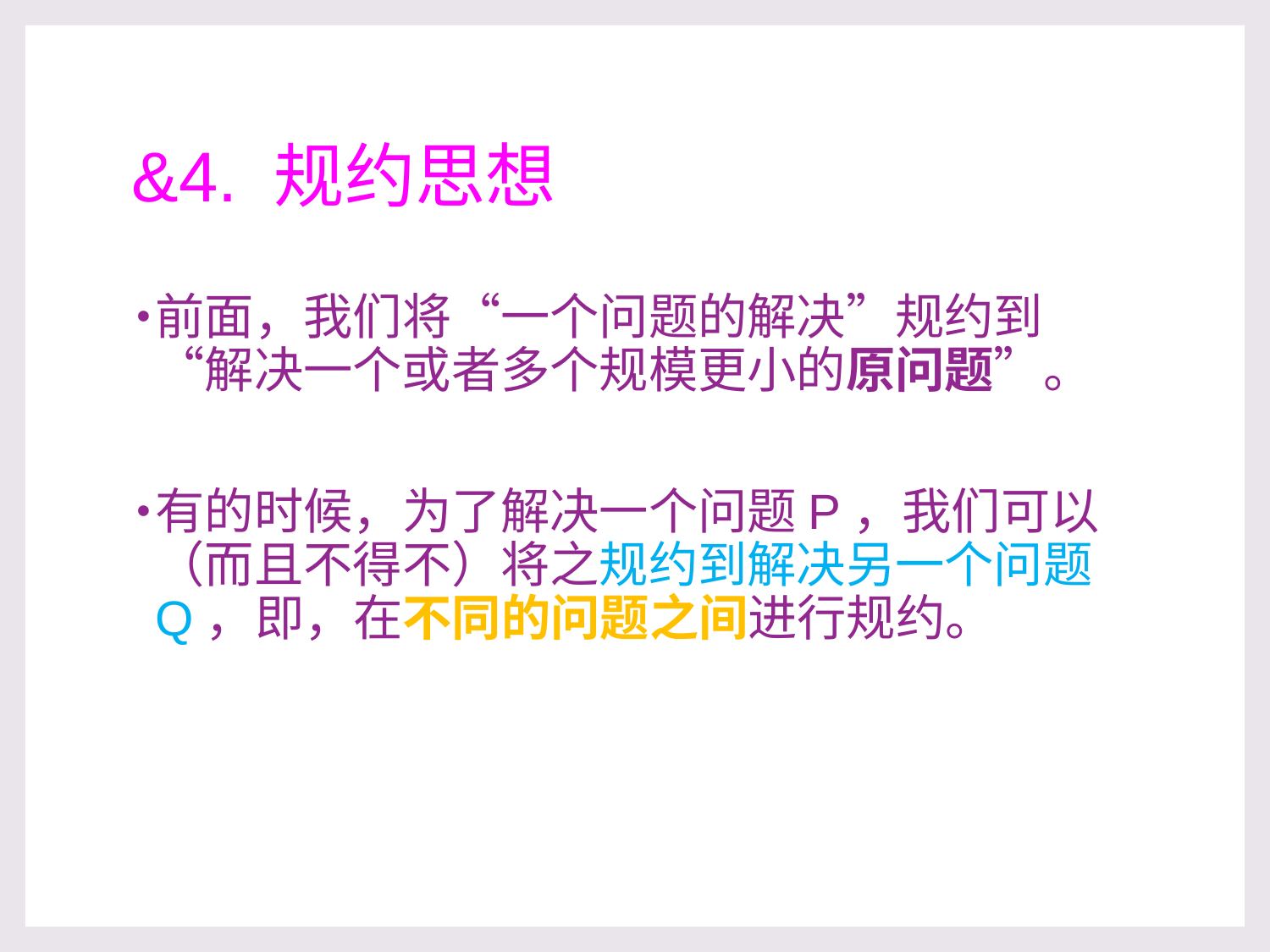

# &4. 规约思想
前面，我们将“一个问题的解决”规约到“解决一个或者多个规模更小的原问题”。

有的时候，为了解决一个问题P，我们可以（而且不得不）将之规约到解决另一个问题Q，即，在不同的问题之间进行规约。